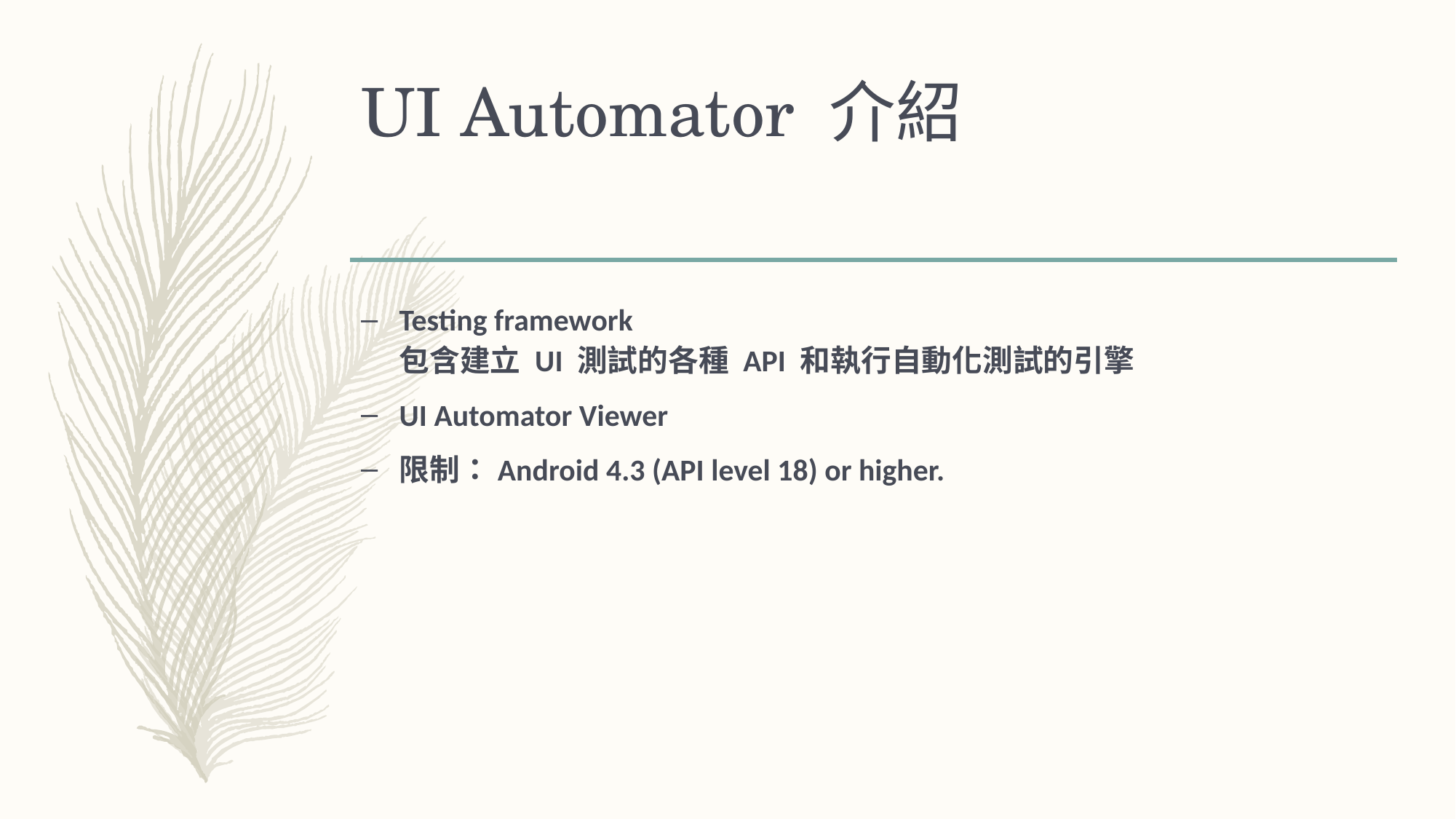

# UI Automator 介紹
Testing framework
包含建立 UI 測試的各種 API 和執行自動化測試的引擎
UI Automator Viewer
限制：Android 4.3 (API level 18) or higher.